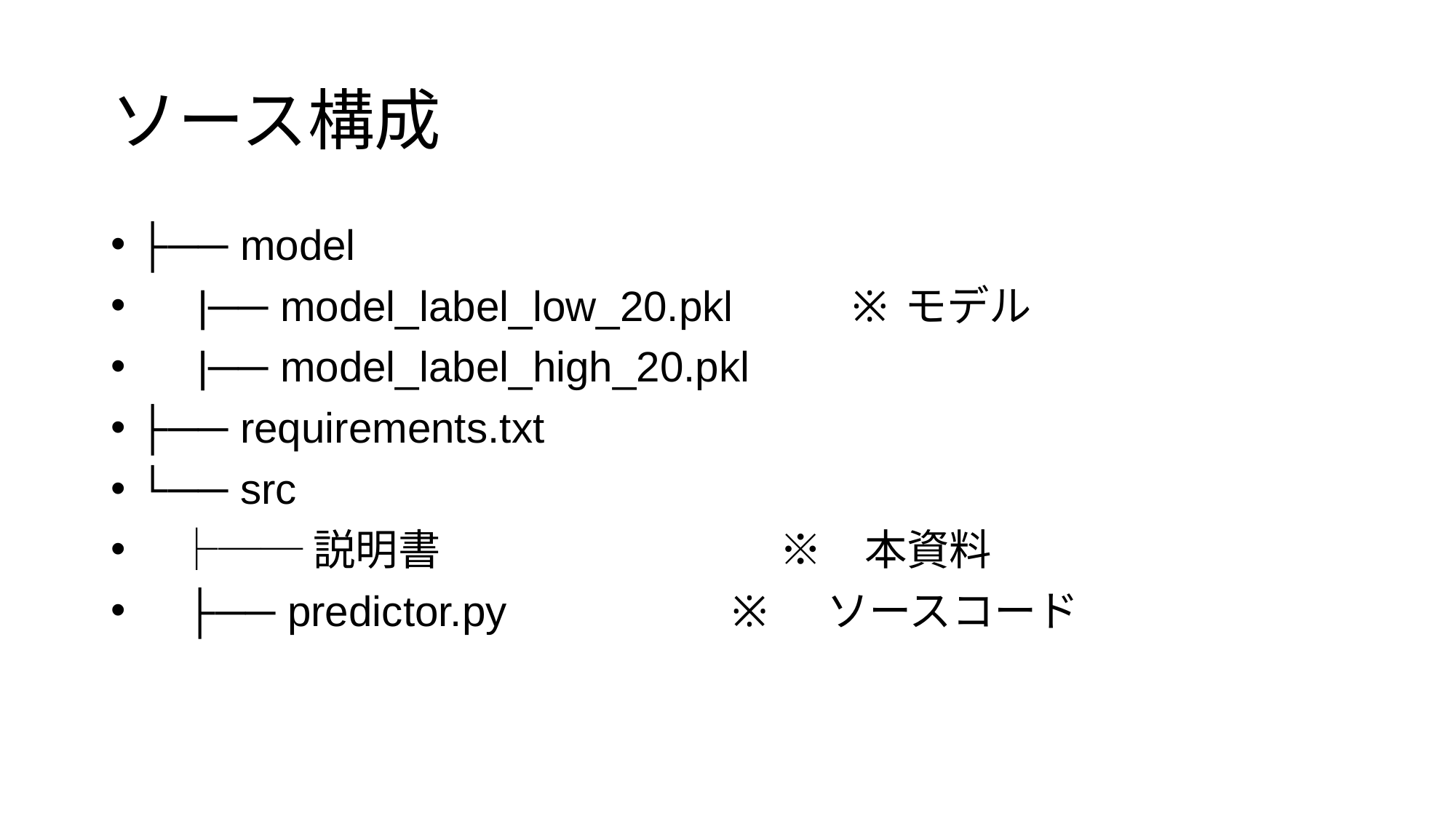

# ソース構成
├── model
     |── model_label_low_20.pkl          ※モデル
     |── model_label_high_20.pkl
├── requirements.txt
└── src
    ├──説明書　　　　　　　　※　本資料
    ├── predictor.py                   ※　ソースコード